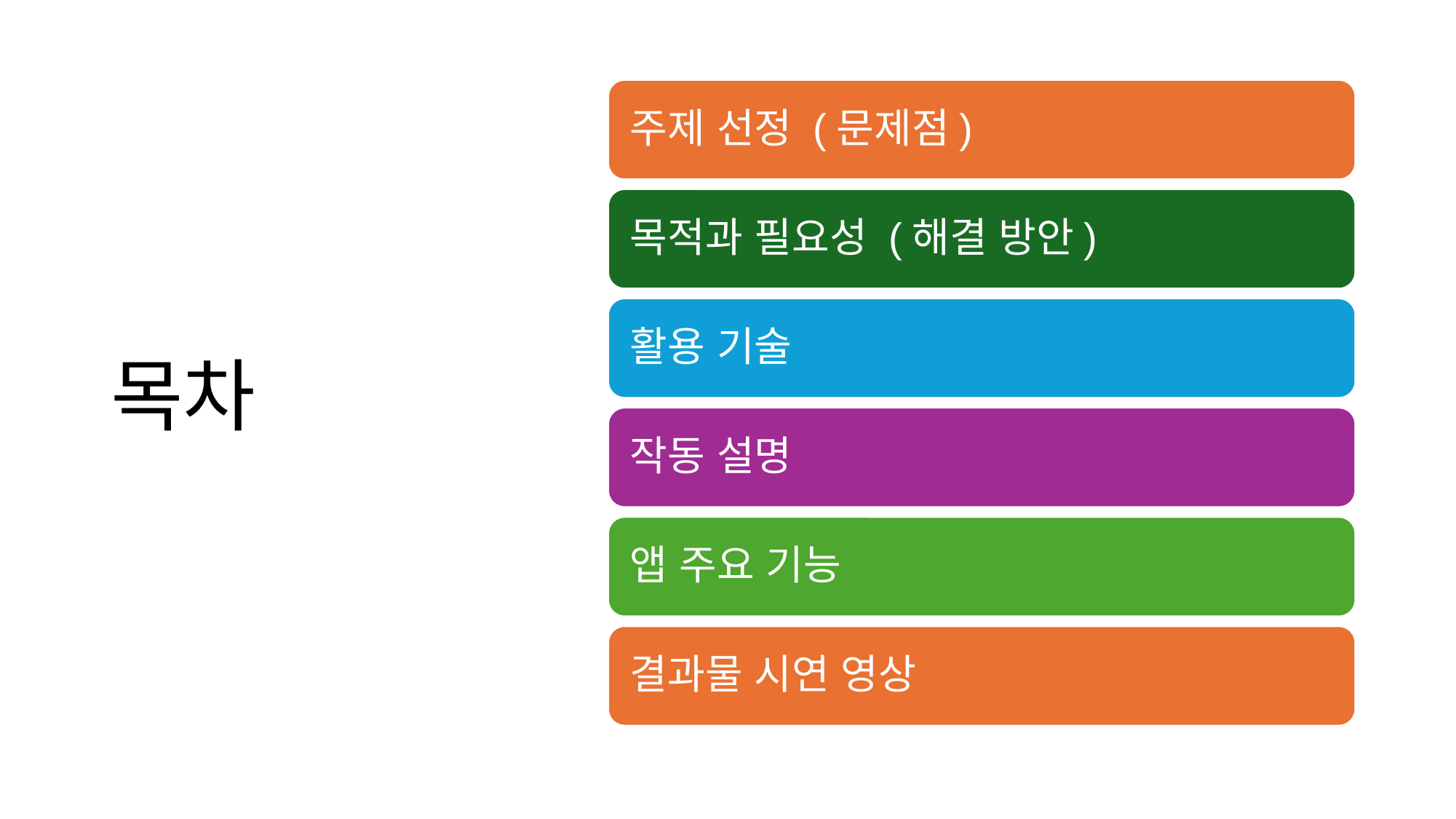

# 목차
주제 선정 (문제점)
목적과 필요성 (해결 방안)
활용 기술
작동 설명
앱 주요 기능
결과물 시연 영상